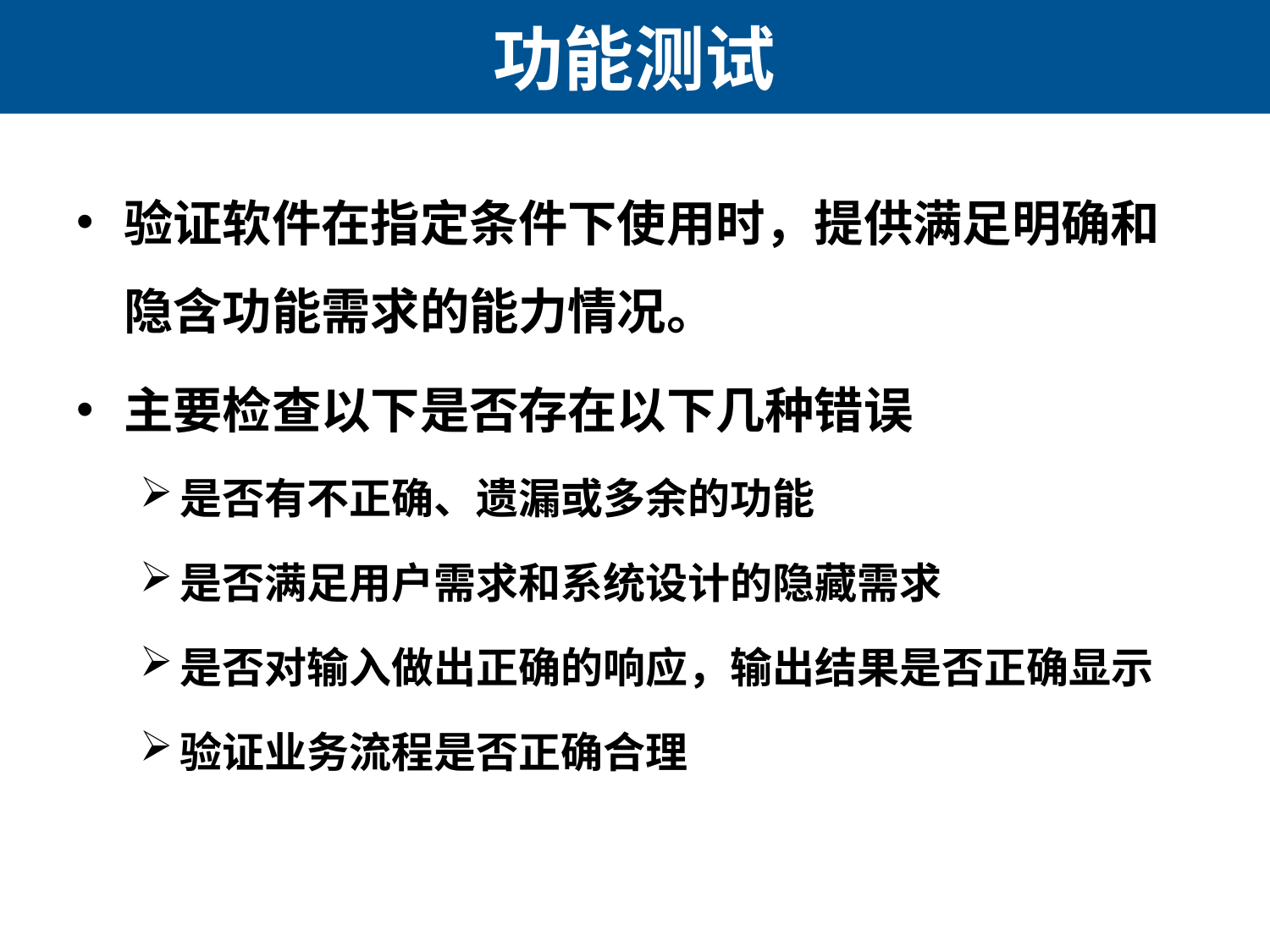

# 功能测试
验证软件在指定条件下使用时，提供满足明确和隐含功能需求的能力情况。
主要检查以下是否存在以下几种错误
是否有不正确、遗漏或多余的功能
是否满足用户需求和系统设计的隐藏需求
是否对输入做出正确的响应，输出结果是否正确显示
验证业务流程是否正确合理